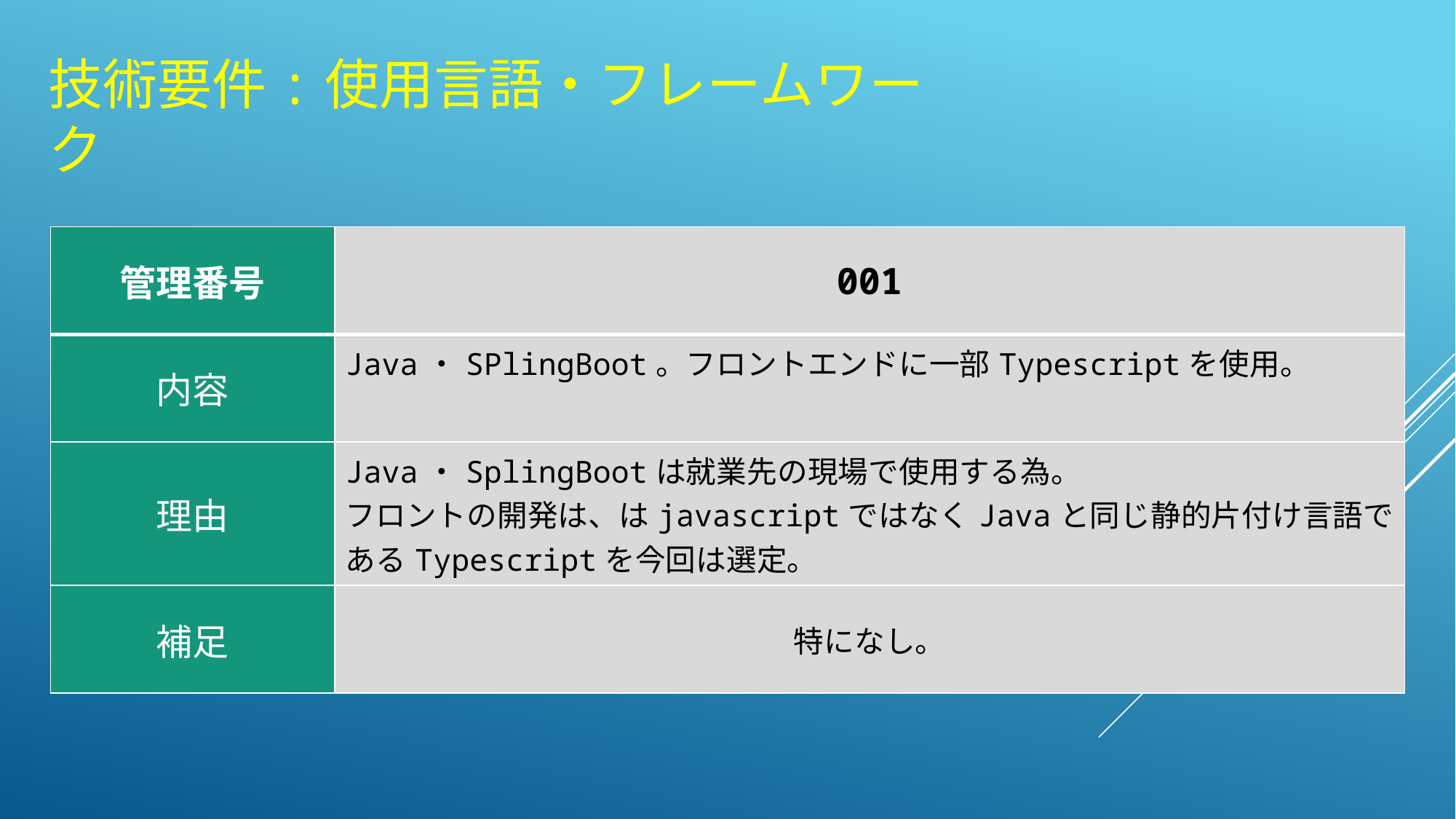

# 技術要件:使用言語・フレームワーク
| 管理番号 | 001 |
| --- | --- |
| 内容 | Java・SPlingBoot。フロントエンドに一部Typescriptを使用。 |
| 理由 | Java・SplingBootは就業先の現場で使用する為。 フロントの開発は、はjavascriptではなくJavaと同じ静的片付け言語であるTypescriptを今回は選定。 |
| 補足 | 特になし。 |